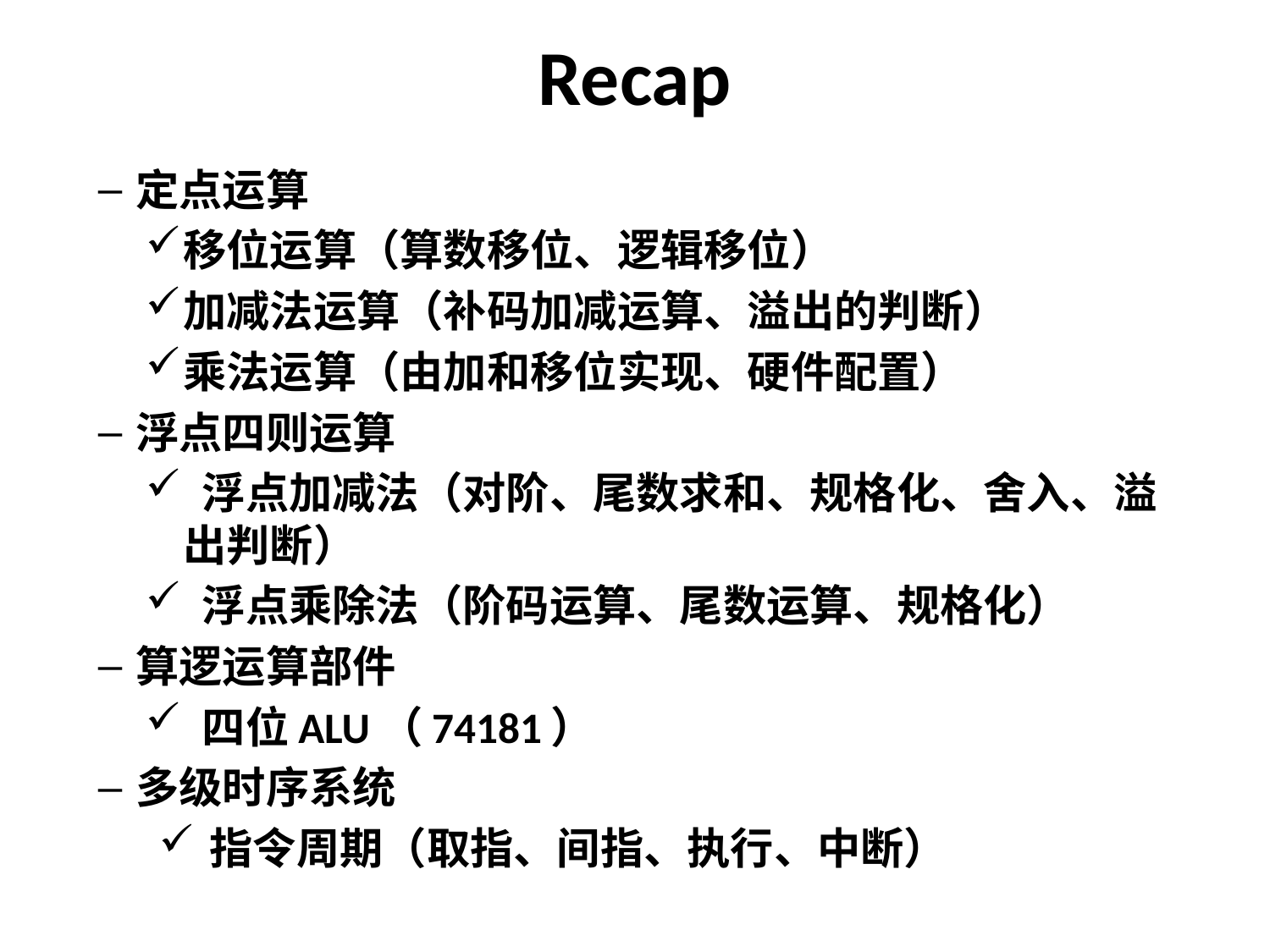

# Recap
定点运算
移位运算（算数移位、逻辑移位）
加减法运算（补码加减运算、溢出的判断）
乘法运算（由加和移位实现、硬件配置）
浮点四则运算
 浮点加减法（对阶、尾数求和、规格化、舍入、溢出判断）
 浮点乘除法（阶码运算、尾数运算、规格化）
算逻运算部件
 四位ALU（74181）
多级时序系统
 指令周期（取指、间指、执行、中断）